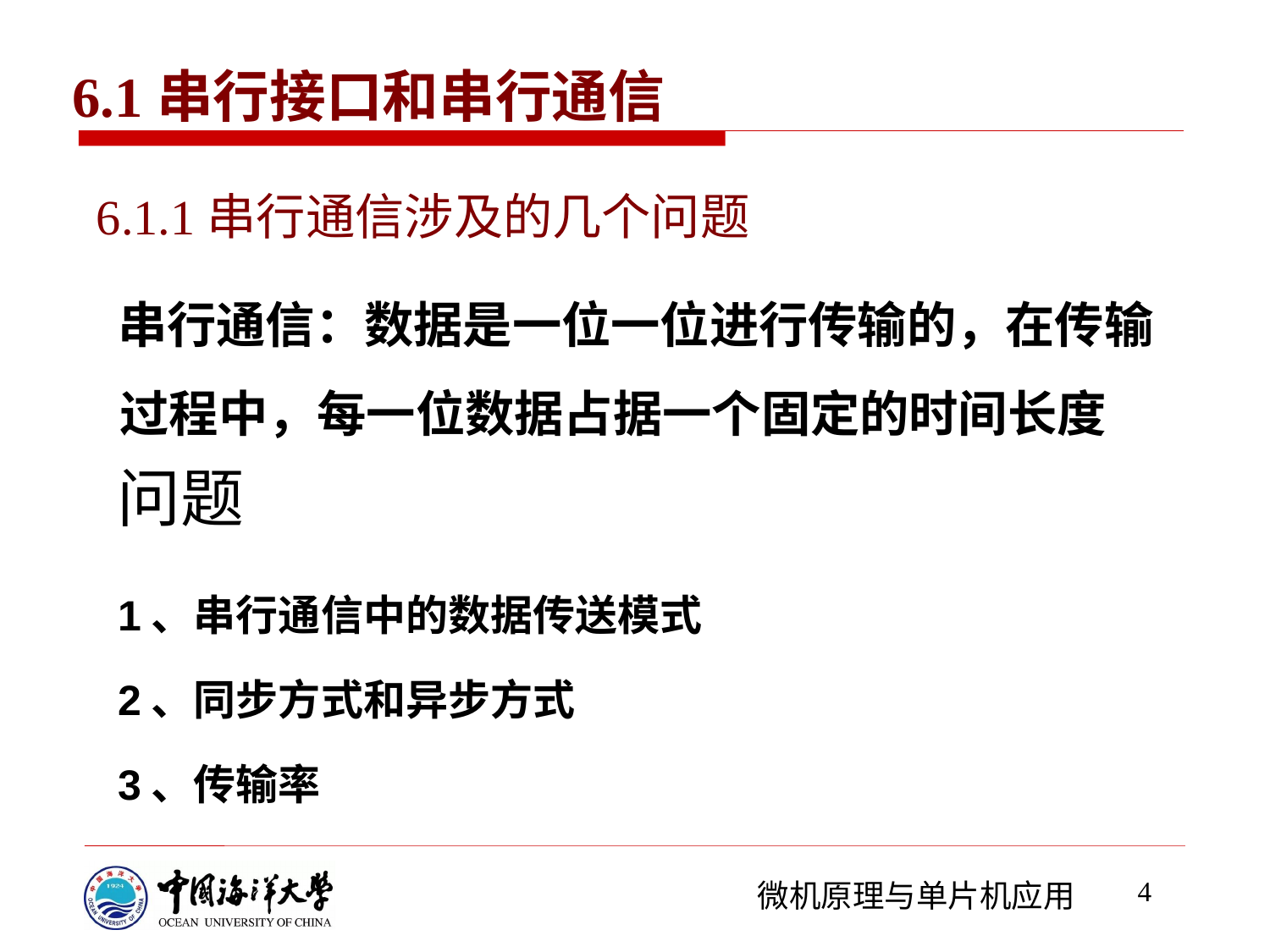

6.1串行接口和串行通信
6.1.1串行通信涉及的几个问题
   串行通信：数据是一位一位进行传输的，在传输过程中，每一位数据占据一个固定的时间长度
问题
1、串行通信中的数据传送模式
2、同步方式和异步方式
3、传输率
4